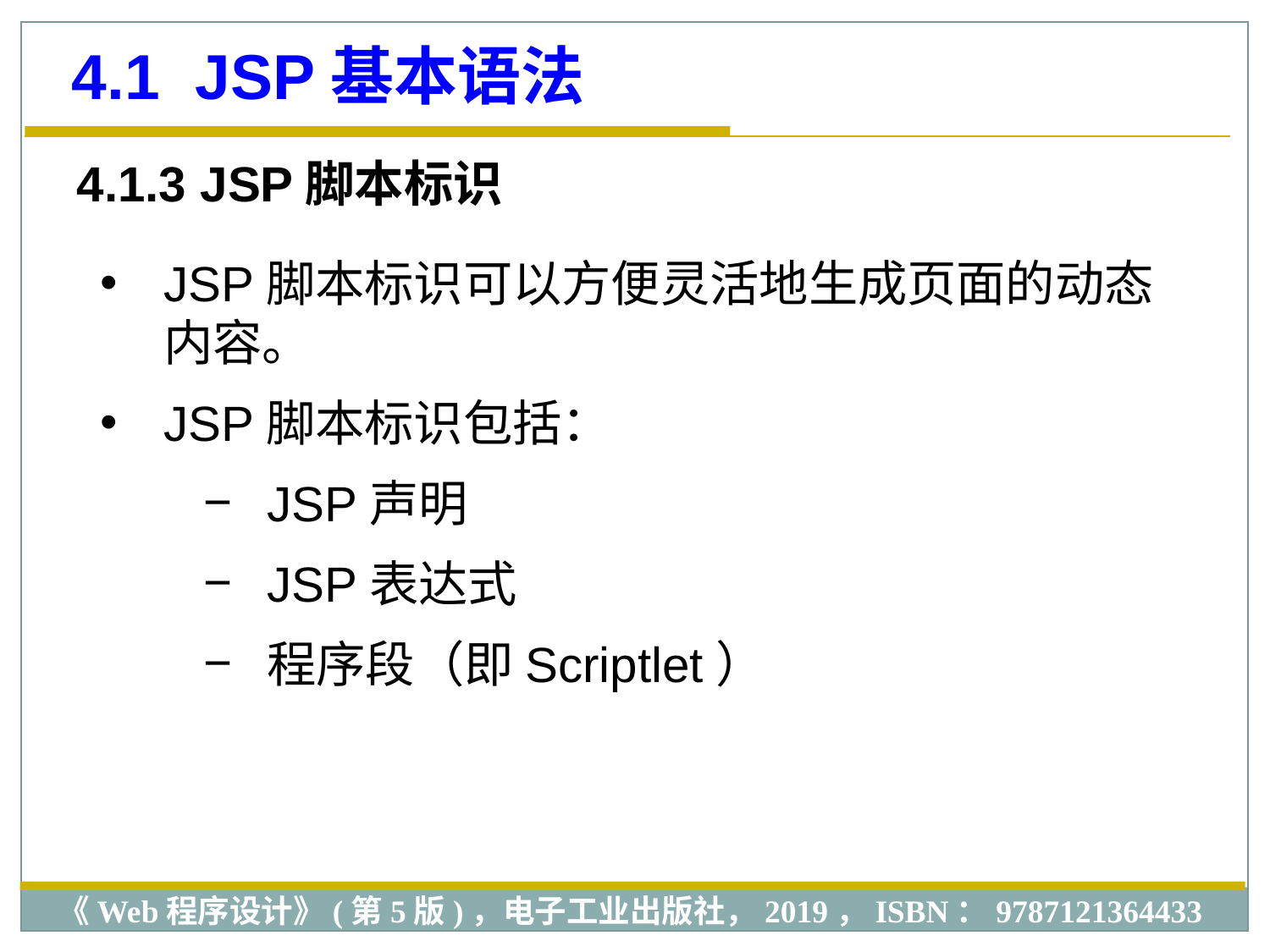

4.1  JSP基本语法
4.1.3 JSP脚本标识
JSP脚本标识可以方便灵活地生成页面的动态内容。
JSP脚本标识包括：
JSP声明
JSP表达式
程序段（即Scriptlet）